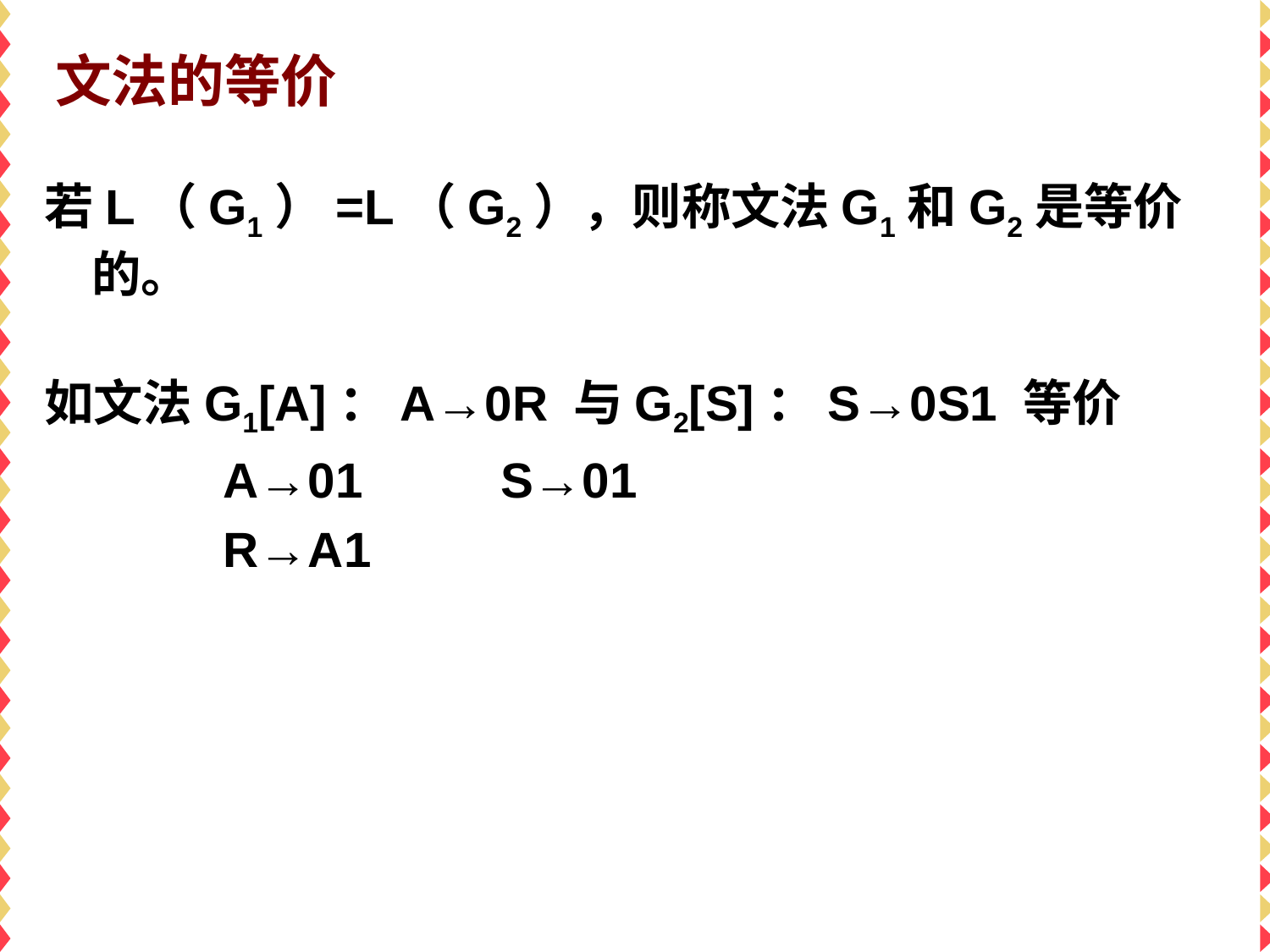

# 文法的等价
若L（G1）=L（G2），则称文法G1和G2是等价的。
如文法G1[A]：A→0R 与G2[S]：S→0S1 等价
             A→01          S→01
             R→A1